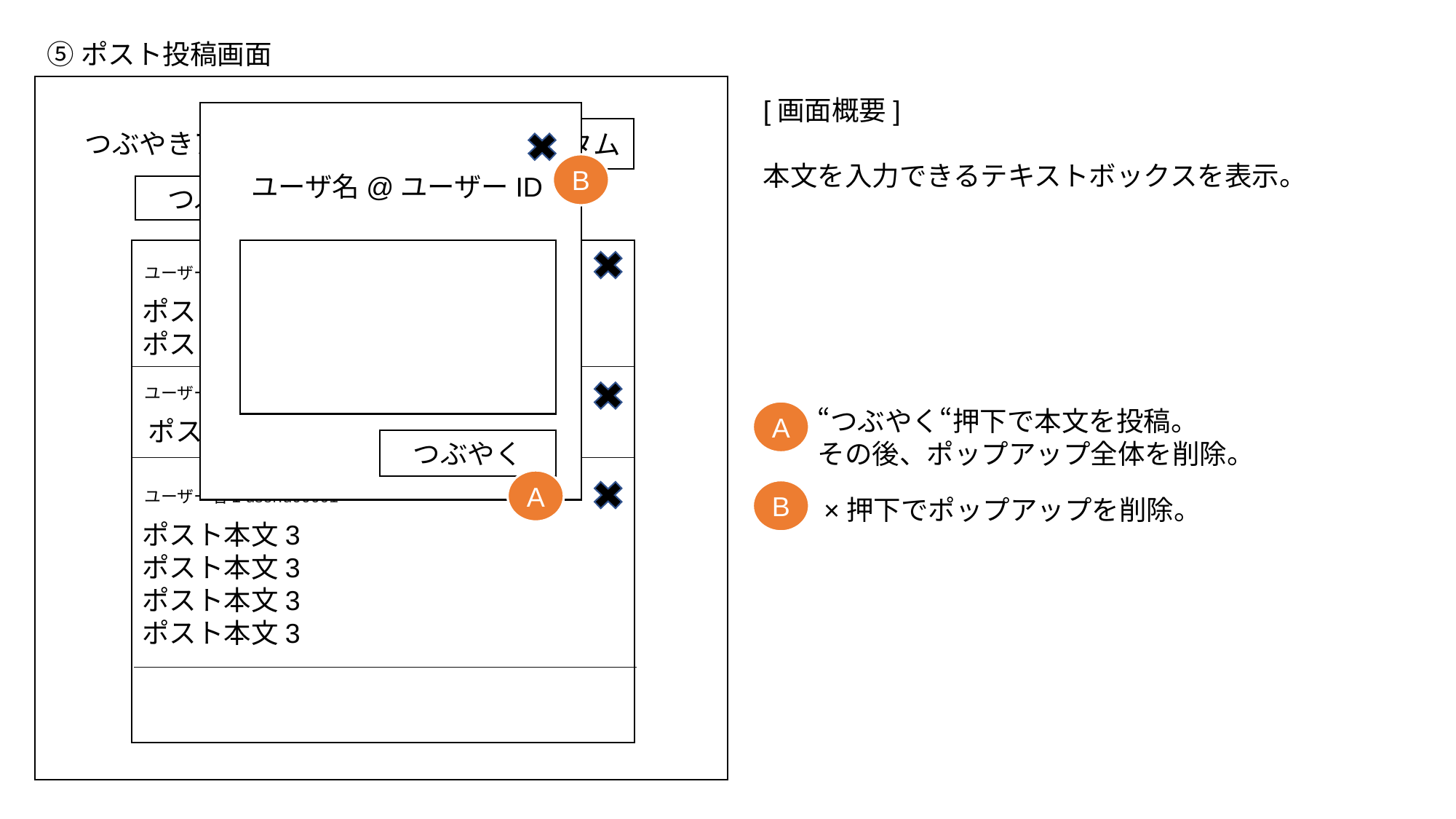

⑤ポスト投稿画面

[画面概要]

本文を入力できるテキストボックスを表示。

カスタム
つぶやきアプリ

B
ユーザ名@ユーザーID
つぶやく

ユーザー名１ userId00001
ポスト本文1
ポスト本文1

ユーザー名1 userId00001
　　“つぶやく“押下で本文を投稿。
　　その後、ポップアップ全体を削除。
A
ポスト本文2

つぶやく
A

ユーザー名1 userId00001
B
　　×押下でポップアップを削除。

ポスト本文3
ポスト本文3
ポスト本文3
ポスト本文3